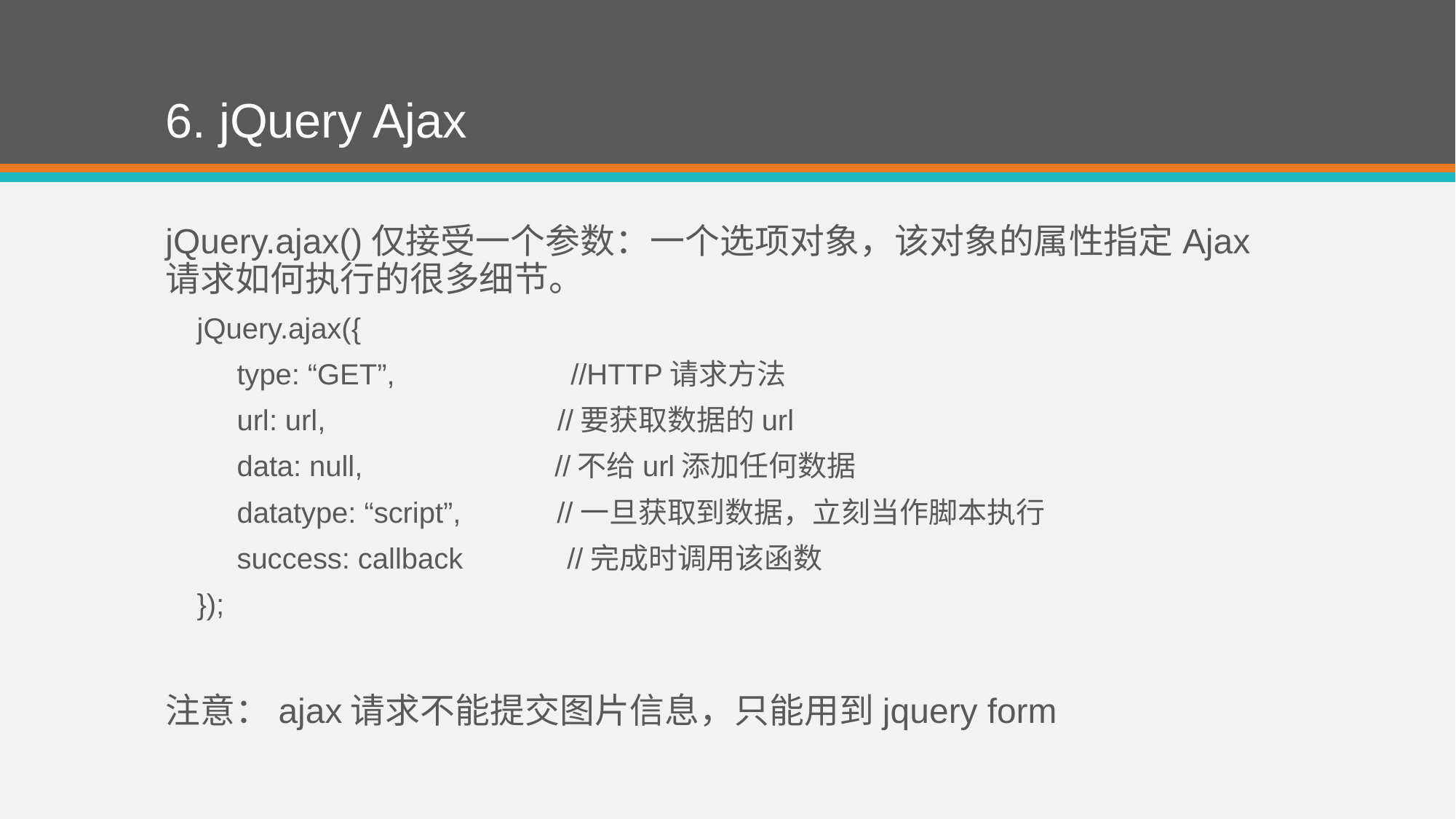

# 6. jQuery Ajax
jQuery.ajax()仅接受一个参数：一个选项对象，该对象的属性指定Ajax请求如何执行的很多细节。
jQuery.ajax({
     type: “GET”,                      //HTTP请求方法
     url: url,                             //要获取数据的url
     data: null,                        //不给url添加任何数据
     datatype: “script”,            //一旦获取到数据，立刻当作脚本执行
     success: callback             //完成时调用该函数
});

注意：ajax请求不能提交图片信息，只能用到jquery form